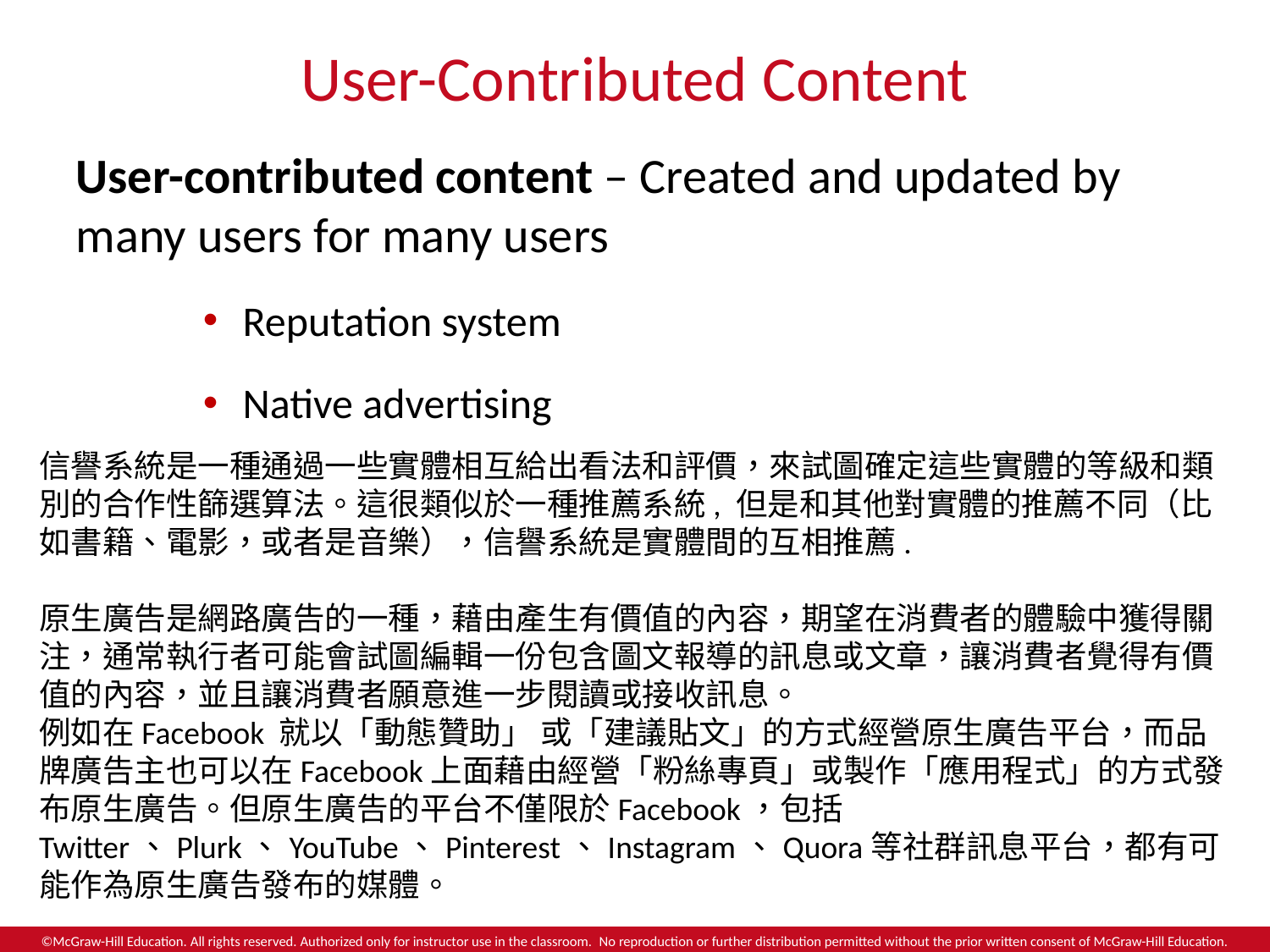

# User-Contributed Content
User-contributed content – Created and updated by many users for many users
Reputation system
Native advertising
信譽系統是一種通過一些實體相互給出看法和評價，來試圖確定這些實體的等級和類別的合作性篩選算法。這很類似於一種推薦系統, 但是和其他對實體的推薦不同（比如書籍、電影，或者是音樂），信譽系統是實體間的互相推薦.

原生廣告是網路廣告的一種，藉由產生有價值的內容，期望在消費者的體驗中獲得關注，通常執行者可能會試圖編輯一份包含圖文報導的訊息或文章，讓消費者覺得有價值的內容，並且讓消費者願意進一步閱讀或接收訊息。
例如在Facebook 就以「動態贊助」 或「建議貼文」的方式經營原生廣告平台，而品牌廣告主也可以在Facebook上面藉由經營「粉絲專頁」或製作「應用程式」的方式發布原生廣告。但原生廣告的平台不僅限於Facebook，包括Twitter、Plurk、YouTube、Pinterest、Instagram、Quora等社群訊息平台，都有可能作為原生廣告發布的媒體。